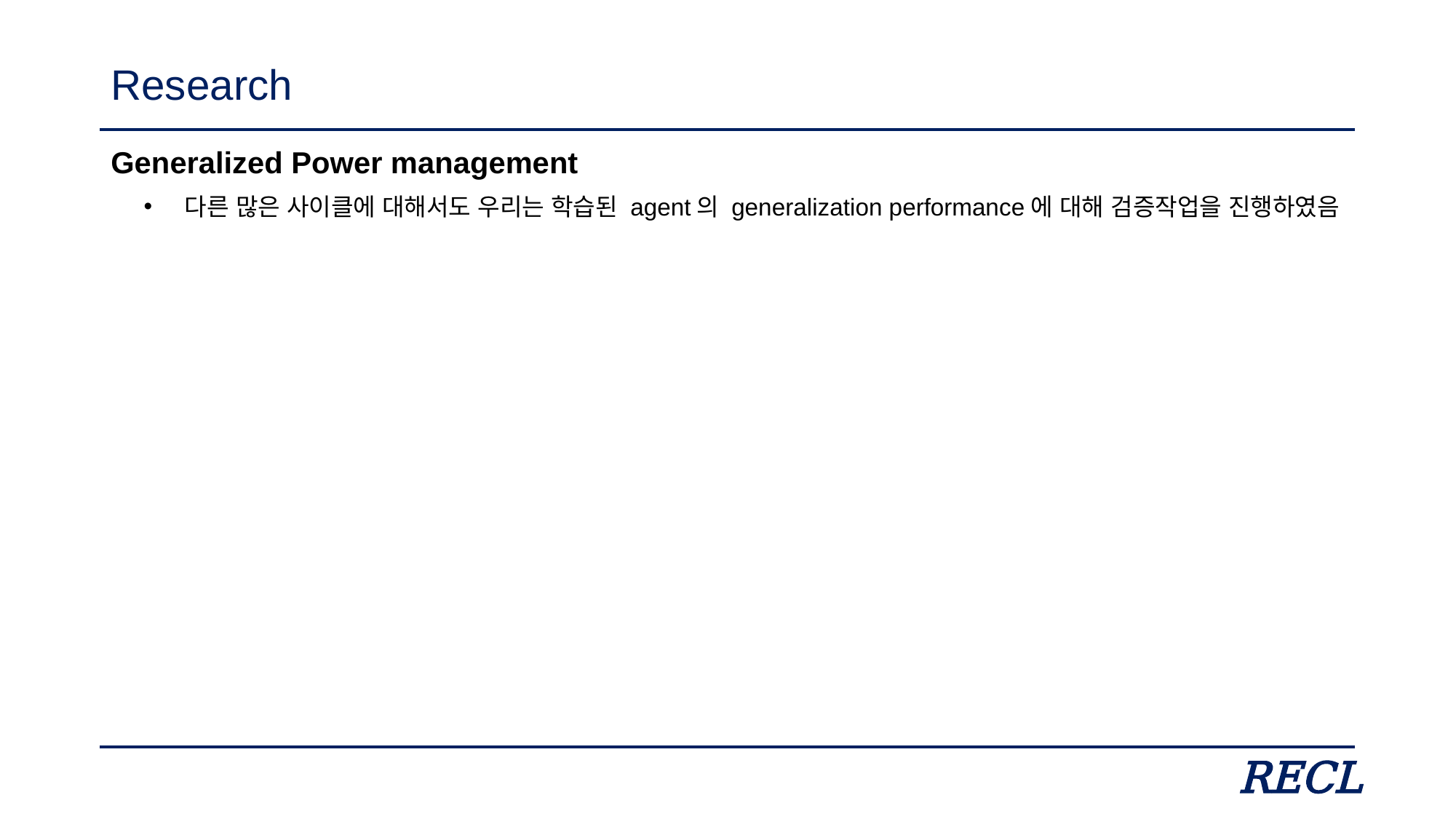

# Research
Generalized Power management

다른 많은 사이클에 대해서도 우리는 학습된 agent의 generalization performance에 대해 검증작업을 진행하였음

RECL